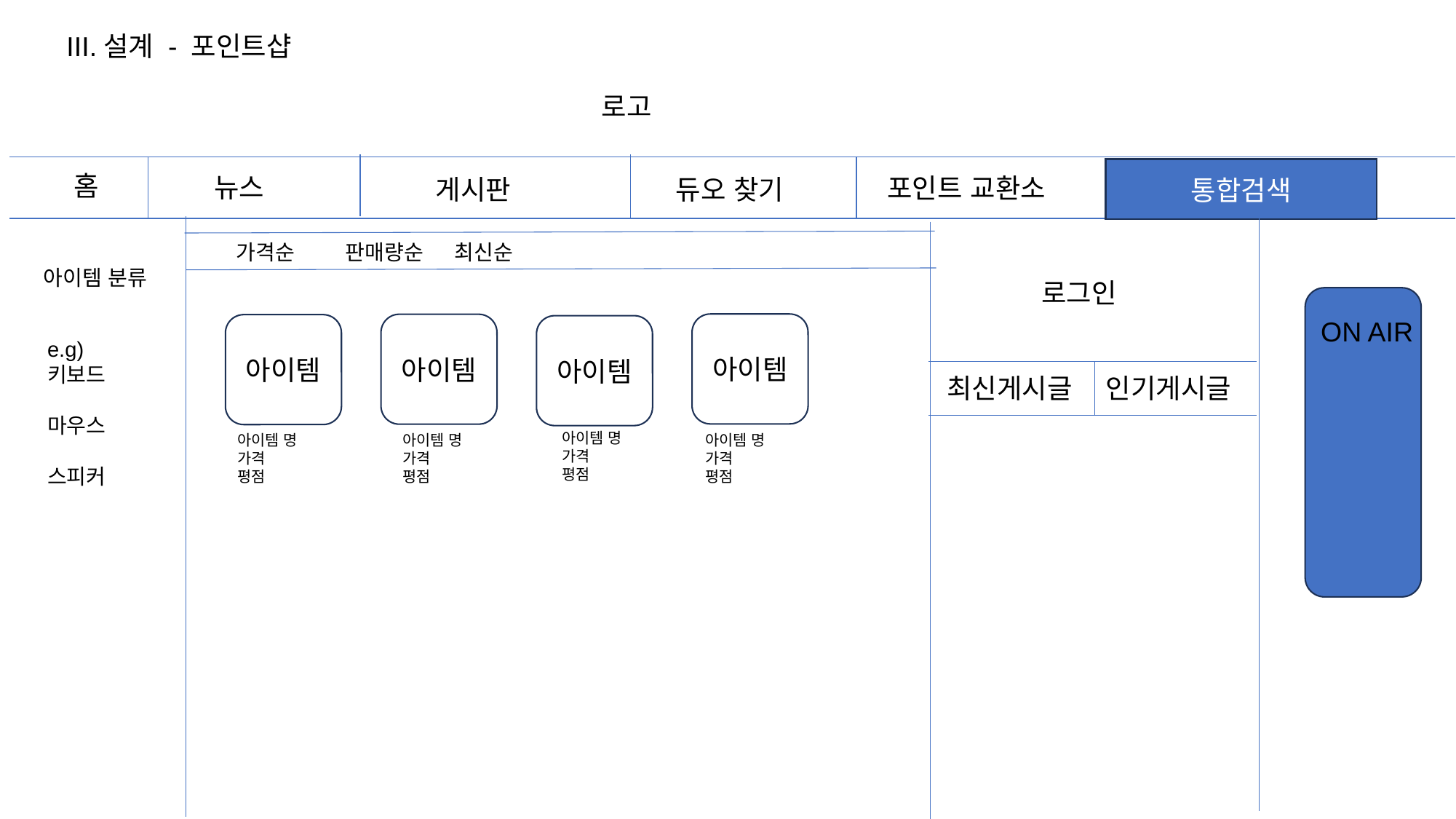

III.설계 - 포인트샵
로고

통합검색
홈
뉴스
포인트 교환소
게시판
듀오 찾기
가격순 	판매량순 	최신순
아이템 분류
로그인

ON AIR
아이템
아이템
아이템
아이템
e.g)
키보드

마우스

스피커
최신게시글
인기게시글
아이템 명
가격
평점
아이템 명
가격
평점
아이템 명
가격
평점
아이템 명
가격
평점